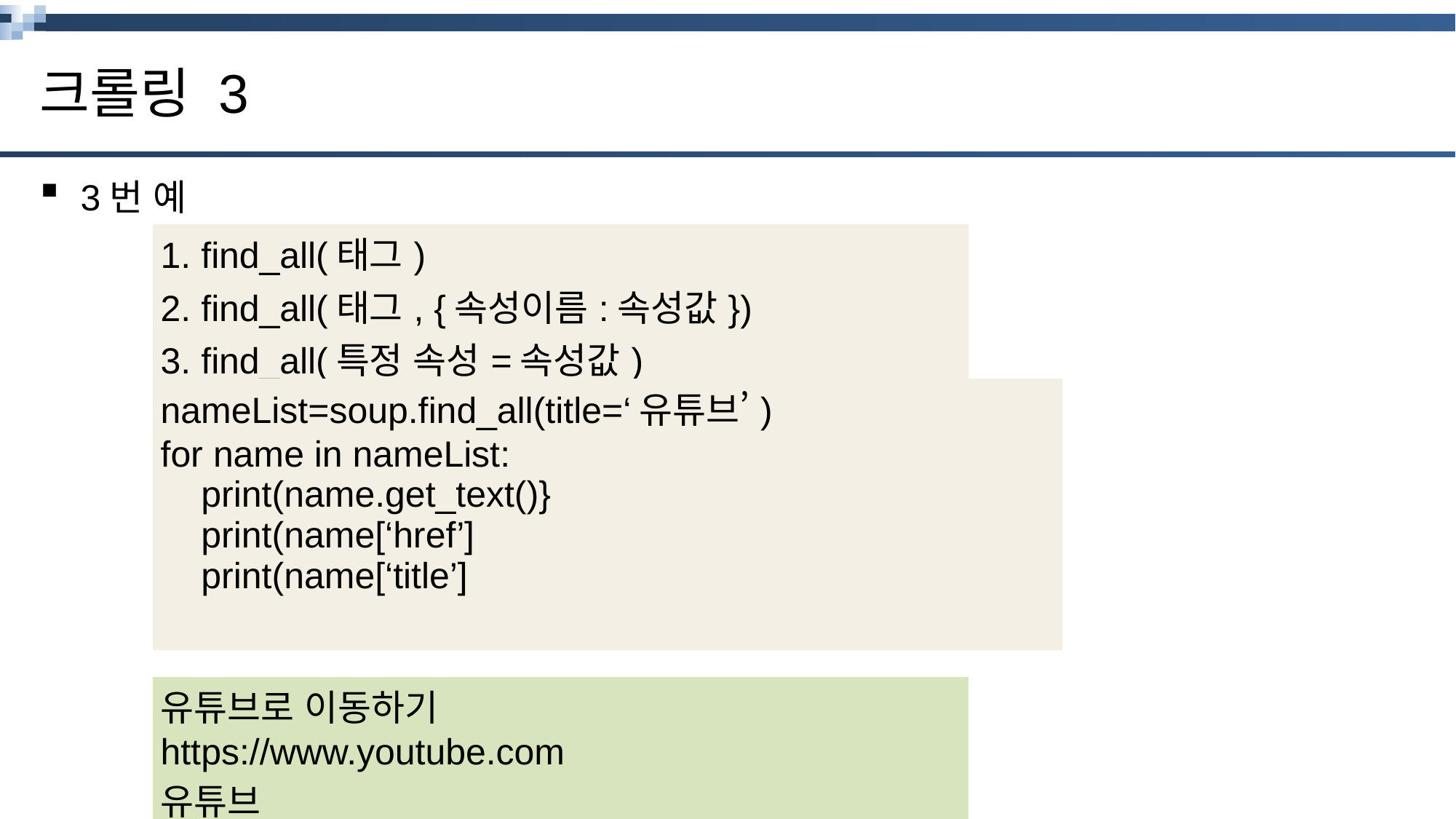

# 크롤링 3
3번 예
| 1. find\_all(태그) 2. find\_all(태그, {속성이름:속성값}) 3. find\_all(특정 속성=속성값) |
| --- |
| nameList=soup.find\_all(title=‘유튜브’) for name in nameList: print(name.get\_text()} print(name[‘href’] print(name[‘title’] |
| --- |
|  |
| 유튜브로 이동하기 https://www.youtube.com 유튜브 |
| --- |